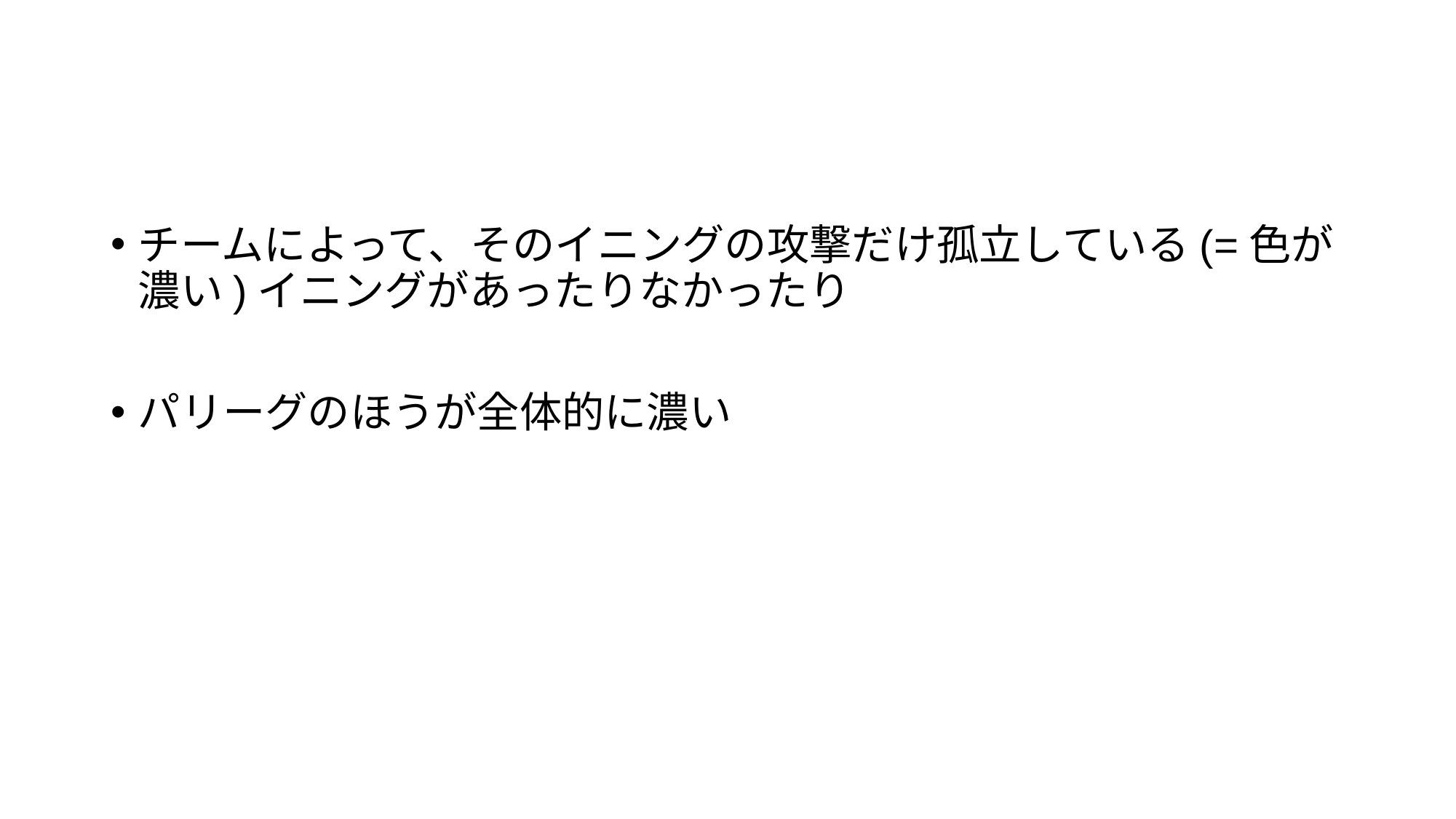

#
チームによって、そのイニングの攻撃だけ孤立している(=色が濃い)イニングがあったりなかったり

パリーグのほうが全体的に濃い